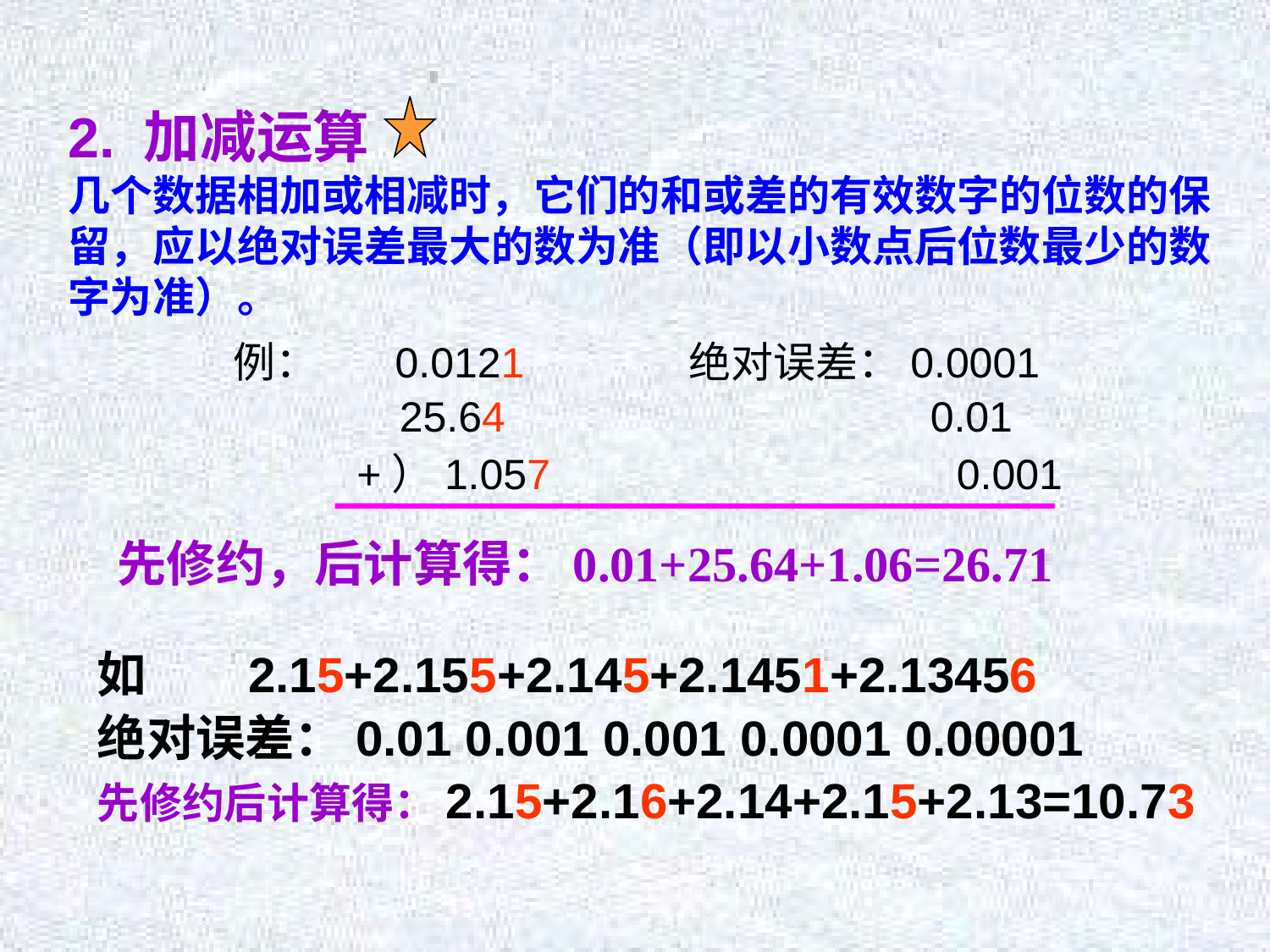

2. 加减运算
几个数据相加或相减时，它们的和或差的有效数字的位数的保留，应以绝对误差最大的数为准（即以小数点后位数最少的数字为准）。
            例：       0.0121             绝对误差：0.0001
                            25.64                                    0.01
                        +）1.057                                  0.001

先修约，后计算得：0.01+25.64+1.06=26.71
如        2.15+2.155+2.145+2.1451+2.13456
绝对误差：0.01 0.001 0.001 0.0001 0.00001
先修约后计算得：2.15+2.16+2.14+2.15+2.13=10.73